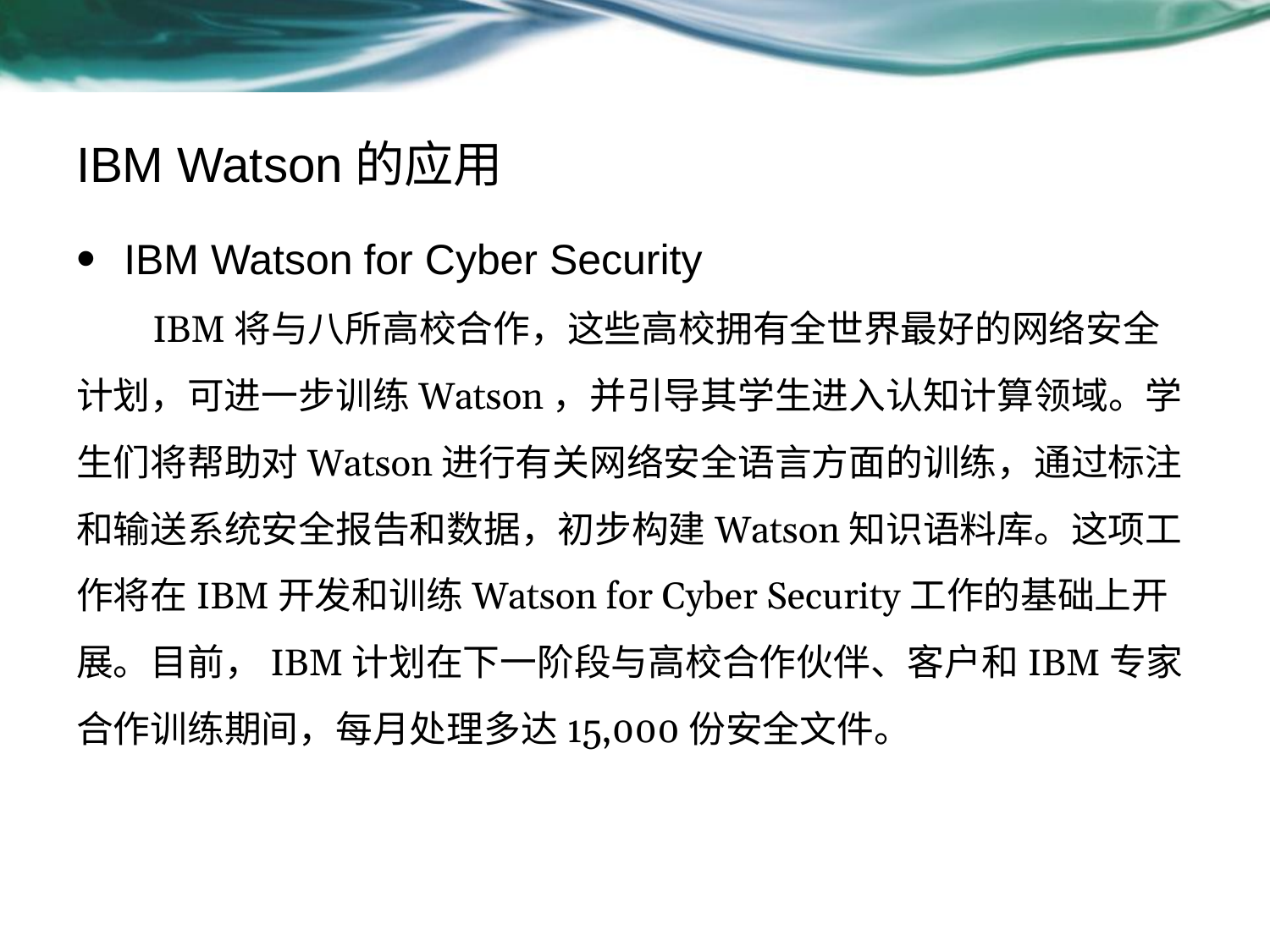

# IBM Watson的应用
IBM Watson for Cyber Security
         IBM将与八所高校合作，这些高校拥有全世界最好的网络安全计划，可进一步训练Watson，并引导其学生进入认知计算领域。学生们将帮助对Watson进行有关网络安全语言方面的训练，通过标注和输送系统安全报告和数据，初步构建Watson知识语料库。这项工作将在IBM开发和训练Watson for Cyber Security工作的基础上开展。目前，IBM计划在下一阶段与高校合作伙伴、客户和IBM专家合作训练期间，每月处理多达15,000份安全文件。